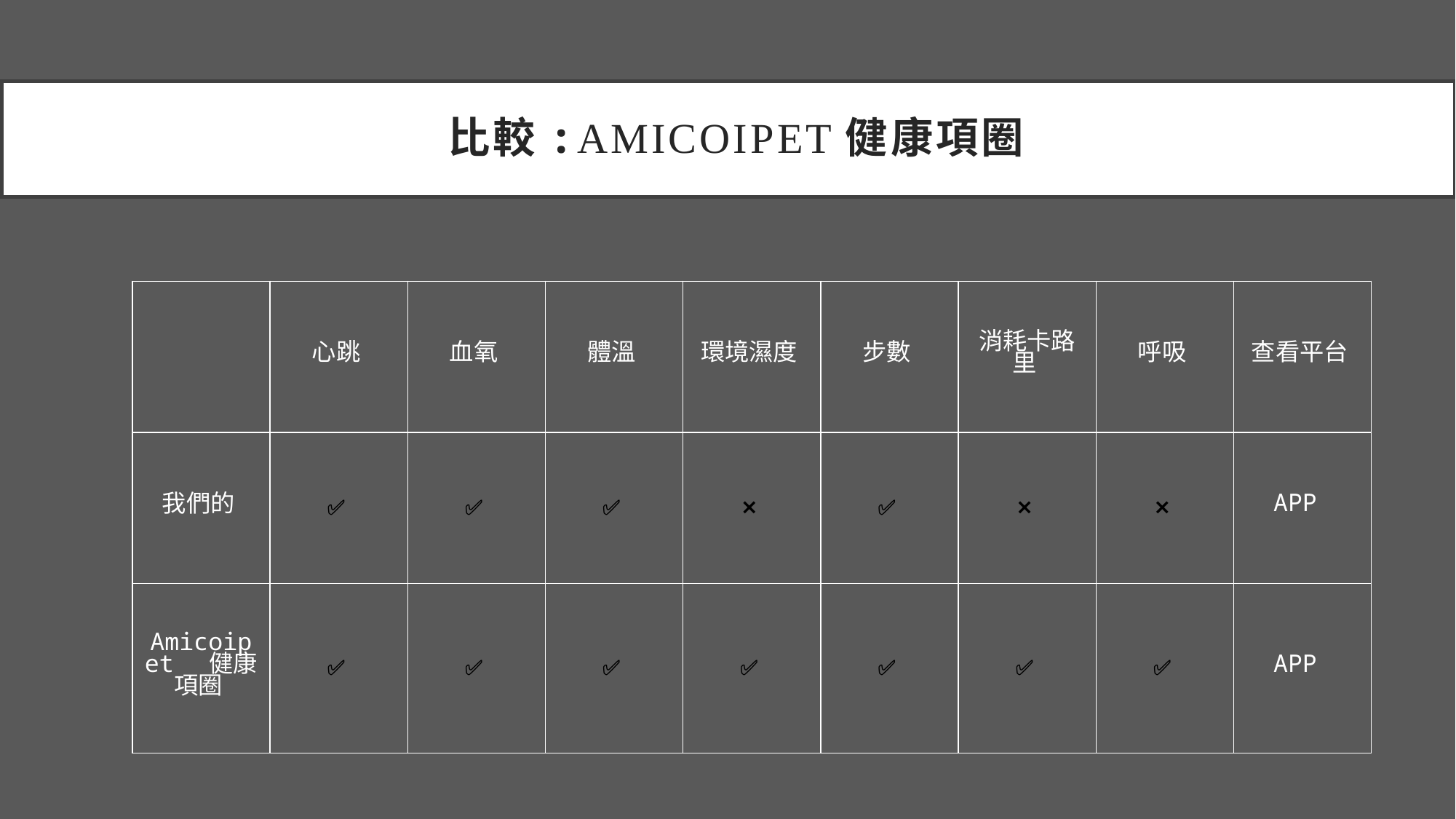

# 比較:Amicoipet健康項圈
|  | 心跳 | 血氧 | 體溫 | 環境濕度 | 步數 | 消耗卡路里 | 呼吸 | 查看平台 |
| --- | --- | --- | --- | --- | --- | --- | --- | --- |
| 我們的 | ✅ | ✅ | ✅ | ❌ | ✅ | ❌ | ❌ | APP |
| Amicoipet 健康項圈 | ✅ | ✅ | ✅ | ✅ | ✅ | ✅ | ✅ | APP |